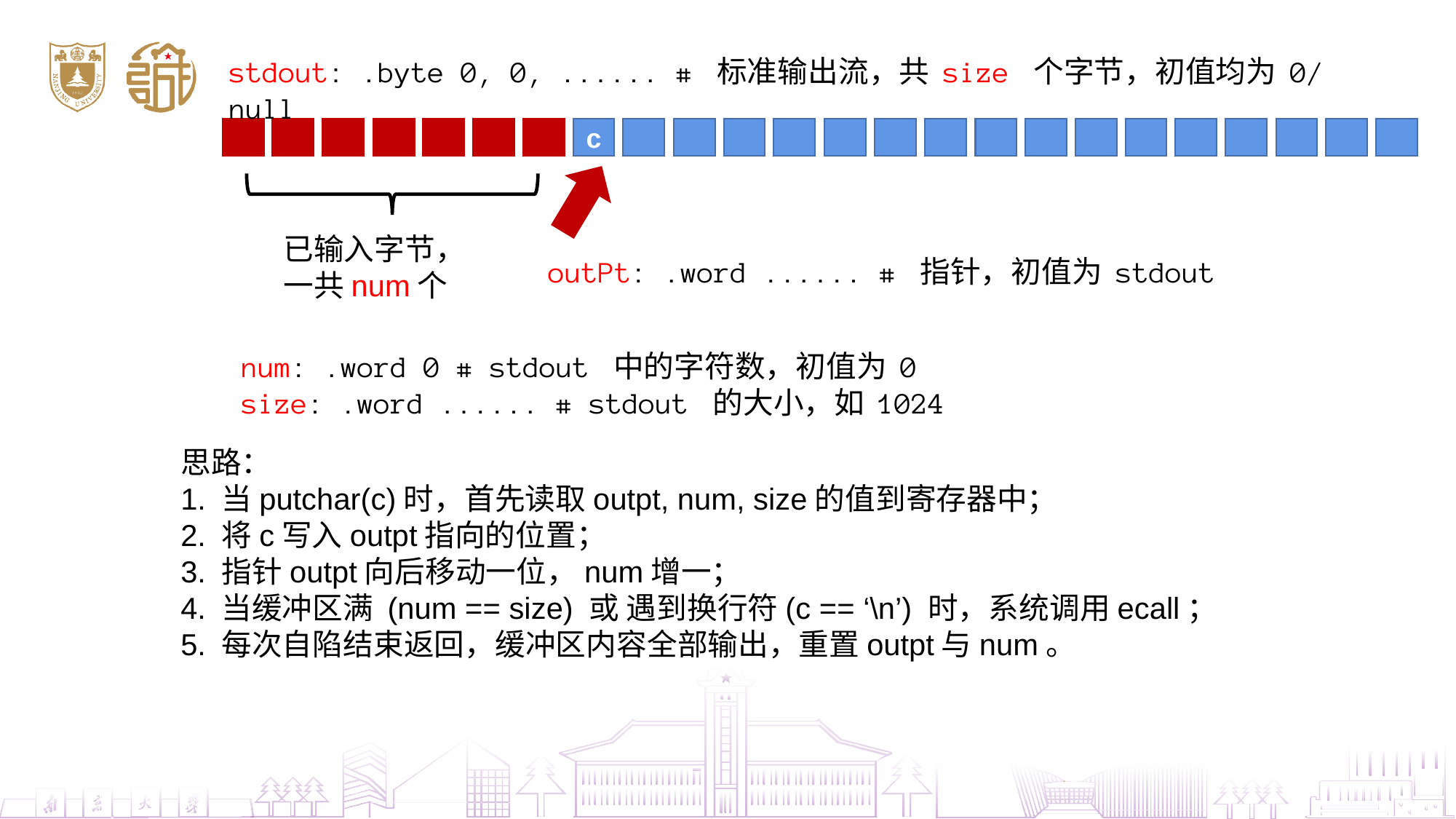

stdout: .byte 0, 0, ...... # 标准输出流，共 size 个字节，初值均为 0/null

c

已输入字节，
一共num个
outPt: .word ...... # 指针，初值为 stdout
num: .word 0 # stdout 中的字符数，初值为 0
size: .word ...... # stdout 的大小，如 1024
思路：
当putchar(c)时，首先读取outpt, num, size的值到寄存器中；
将c写入outpt指向的位置；
指针outpt向后移动一位，num增一；
当缓冲区满 (num == size) 或 遇到换行符(c == ‘\n’) 时，系统调用ecall；
每次自陷结束返回，缓冲区内容全部输出，重置outpt与num。